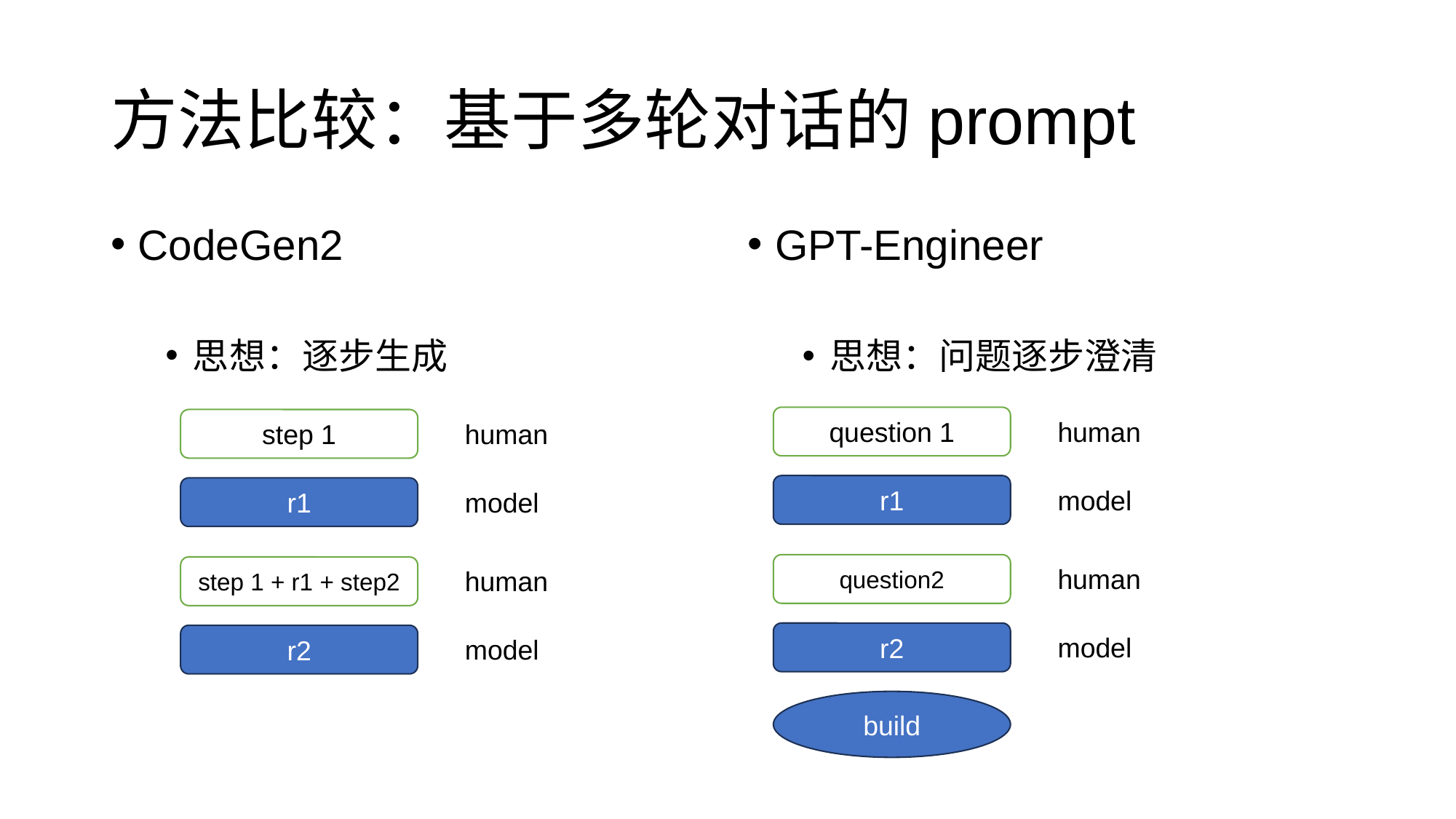

# 方法比较：基于多轮对话的prompt
CodeGen2

思想：逐步生成

GPT-Engineer

思想：问题逐步澄清
question 1
step 1
human
human
r1
r1
model
model
question2
step 1 + r1 + step2
human
human
r2
r2
model
model
build